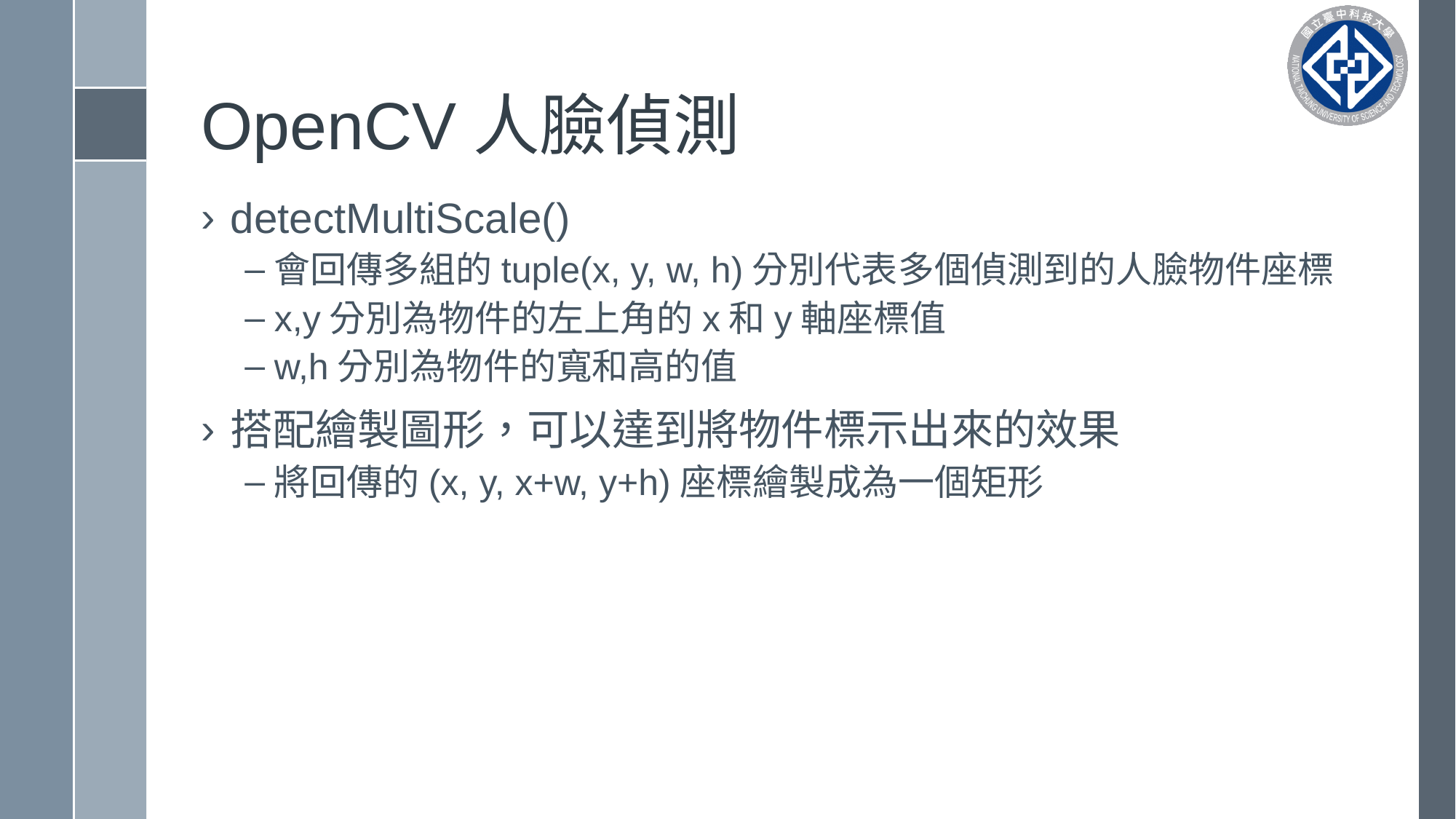

# OpenCV人臉偵測
detectMultiScale()
會回傳多組的tuple(x, y, w, h)分別代表多個偵測到的人臉物件座標
x,y分別為物件的左上角的x和y軸座標值
w,h分別為物件的寬和高的值
搭配繪製圖形，可以達到將物件標示出來的效果
將回傳的(x, y, x+w, y+h)座標繪製成為一個矩形